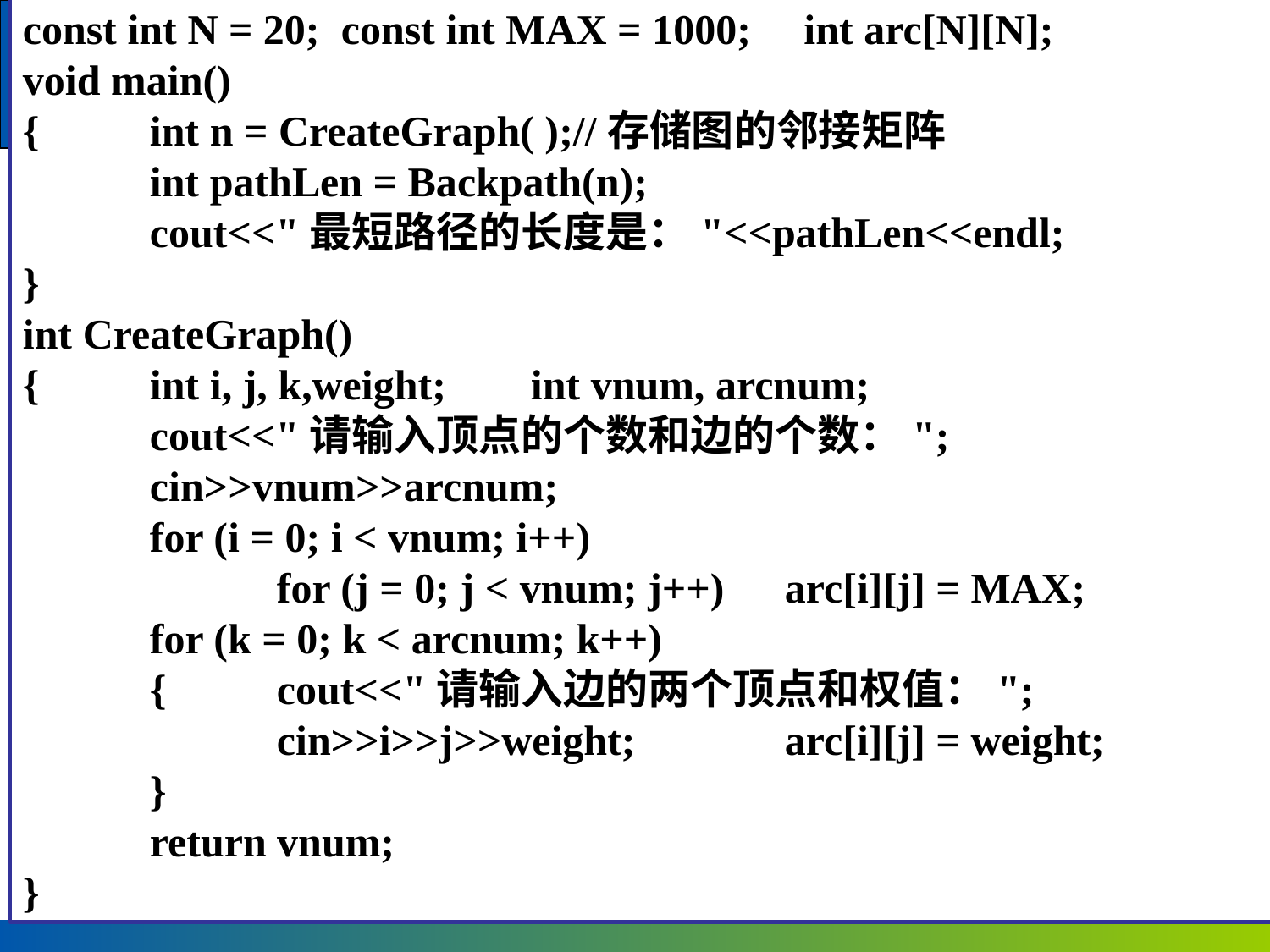

const int N = 20;  const int MAX = 1000;     int arc[N][N];
void main()
{	int n = CreateGraph( );//存储图的邻接矩阵
	int pathLen = Backpath(n);
	cout<<"最短路径的长度是："<<pathLen<<endl;
}
int CreateGraph()
{	int i, j, k,weight;	int vnum, arcnum;
	cout<<"请输入顶点的个数和边的个数：";
	cin>>vnum>>arcnum;
	for (i = 0; i < vnum; i++)
		for (j = 0; j < vnum; j++)	arc[i][j] = MAX;
	for (k = 0; k < arcnum; k++)
	{	cout<<"请输入边的两个顶点和权值：";
		cin>>i>>j>>weight;		arc[i][j] = weight;
	}
	return vnum;
}